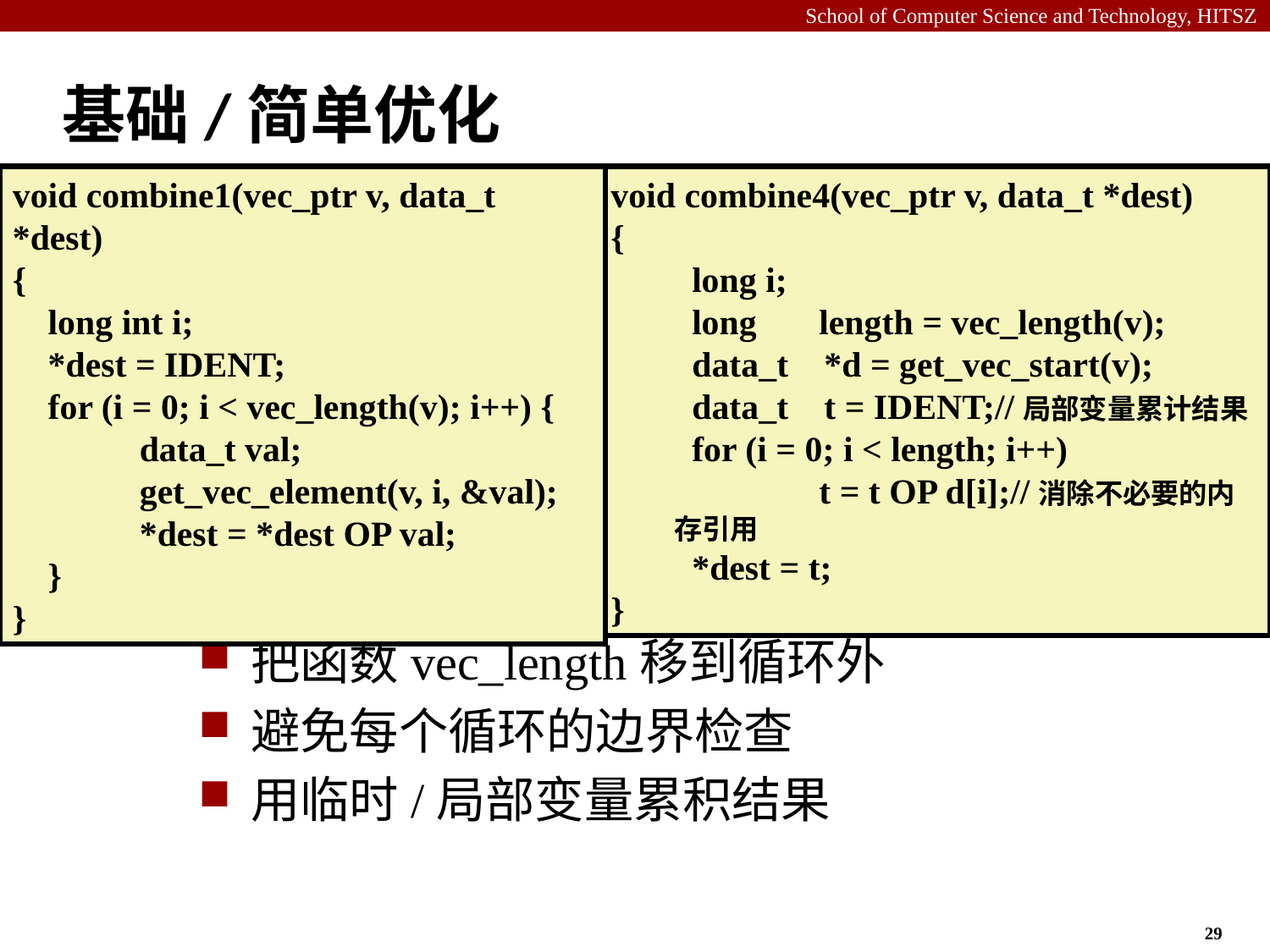

# 基础/简单优化
void combine1(vec_ptr v, data_t *dest)
{
    long int i;
    *dest = IDENT;
    for (i = 0; i < vec_length(v); i++) {
	data_t val;
	get_vec_element(v, i, &val);
	*dest = *dest OP val;
    }
}
void combine4(vec_ptr v, data_t *dest)
{
  long i;
  long       length = vec_length(v);
  data_t    *d = get_vec_start(v);
  data_t    t = IDENT;//局部变量累计结果
  for (i = 0; i < length; i++)
  	  t = t OP d[i];//消除不必要的内存引用
  *dest = t;
}
把函数vec_length移到循环外
避免每个循环的边界检查
用临时/局部变量累积结果